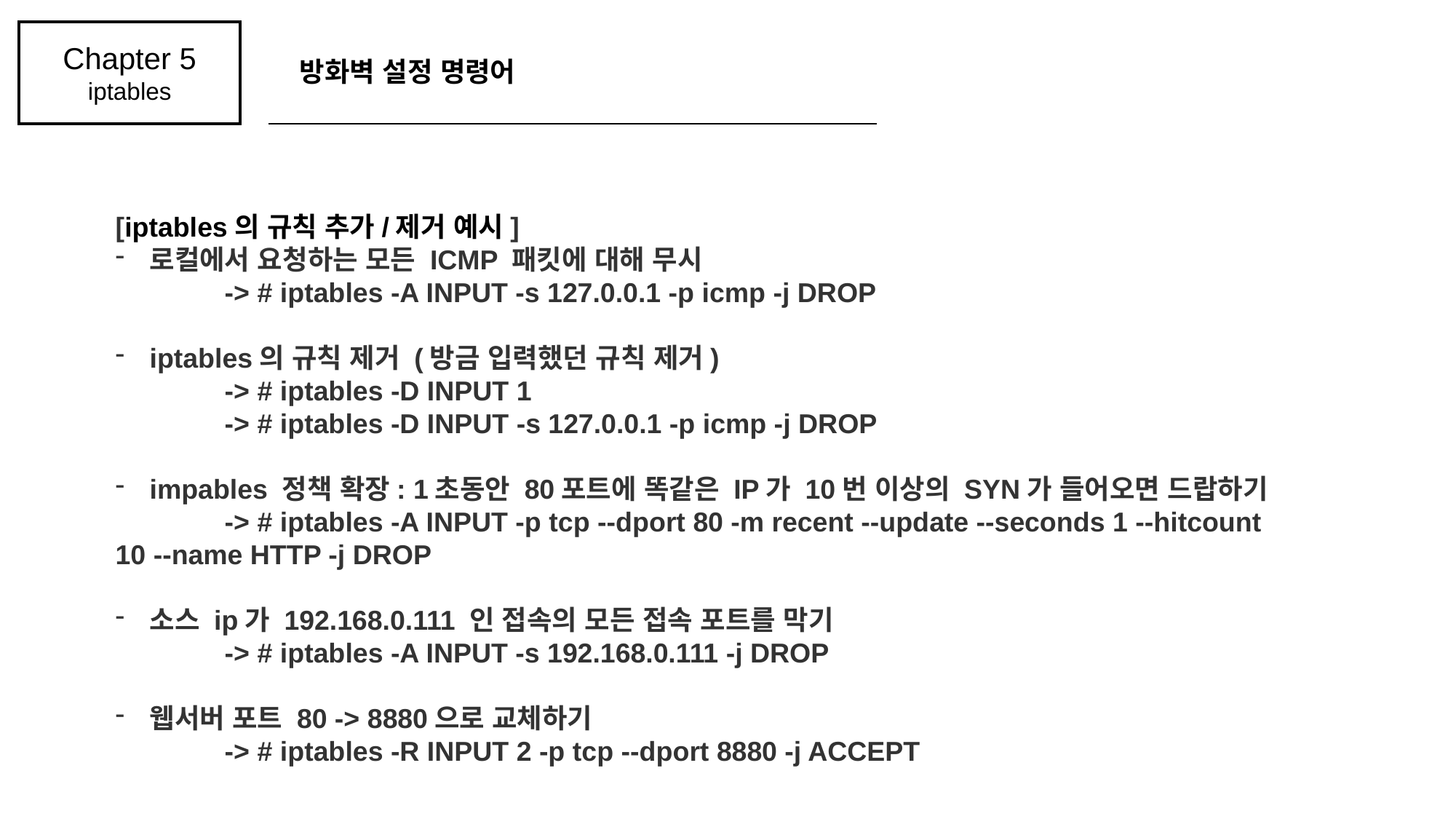

Chapter 5
iptables
방화벽 설정 명령어
[iptables의 규칙 추가/제거 예시]
로컬에서 요청하는 모든 ICMP 패킷에 대해 무시
	-> # iptables -A INPUT -s 127.0.0.1 -p icmp -j DROP

iptables의 규칙 제거 (방금 입력했던 규칙 제거)
	-> # iptables -D INPUT 1
	-> # iptables -D INPUT -s 127.0.0.1 -p icmp -j DROP

impables 정책 확장: 1초동안 80포트에 똑같은 IP가 10번 이상의 SYN가 들어오면 드랍하기
	-> # iptables -A INPUT -p tcp --dport 80 -m recent --update --seconds 1 --hitcount 	    10 --name HTTP -j DROP

소스 ip가 192.168.0.111 인 접속의 모든 접속 포트를 막기
	-> # iptables -A INPUT -s 192.168.0.111 -j DROP

웹서버 포트 80 -> 8880으로 교체하기
	-> # iptables -R INPUT 2 -p tcp --dport 8880 -j ACCEPT